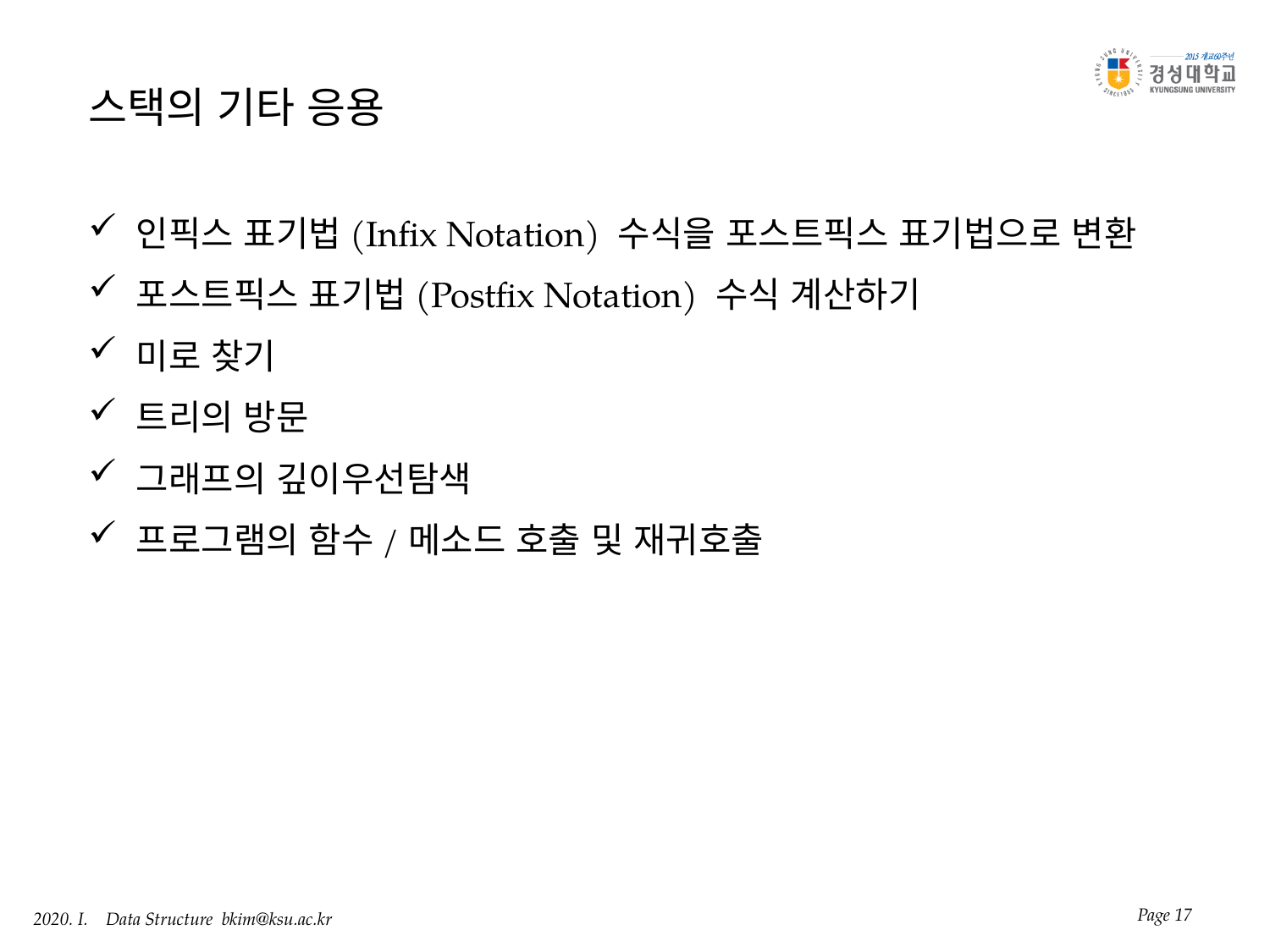

# 스택의 기타 응용
인픽스 표기법(Infix Notation) 수식을 포스트픽스 표기법으로 변환
포스트픽스 표기법(Postfix Notation) 수식 계산하기
미로 찾기
트리의 방문
그래프의 깊이우선탐색
프로그램의 함수/메소드 호출 및 재귀호출
Page 17